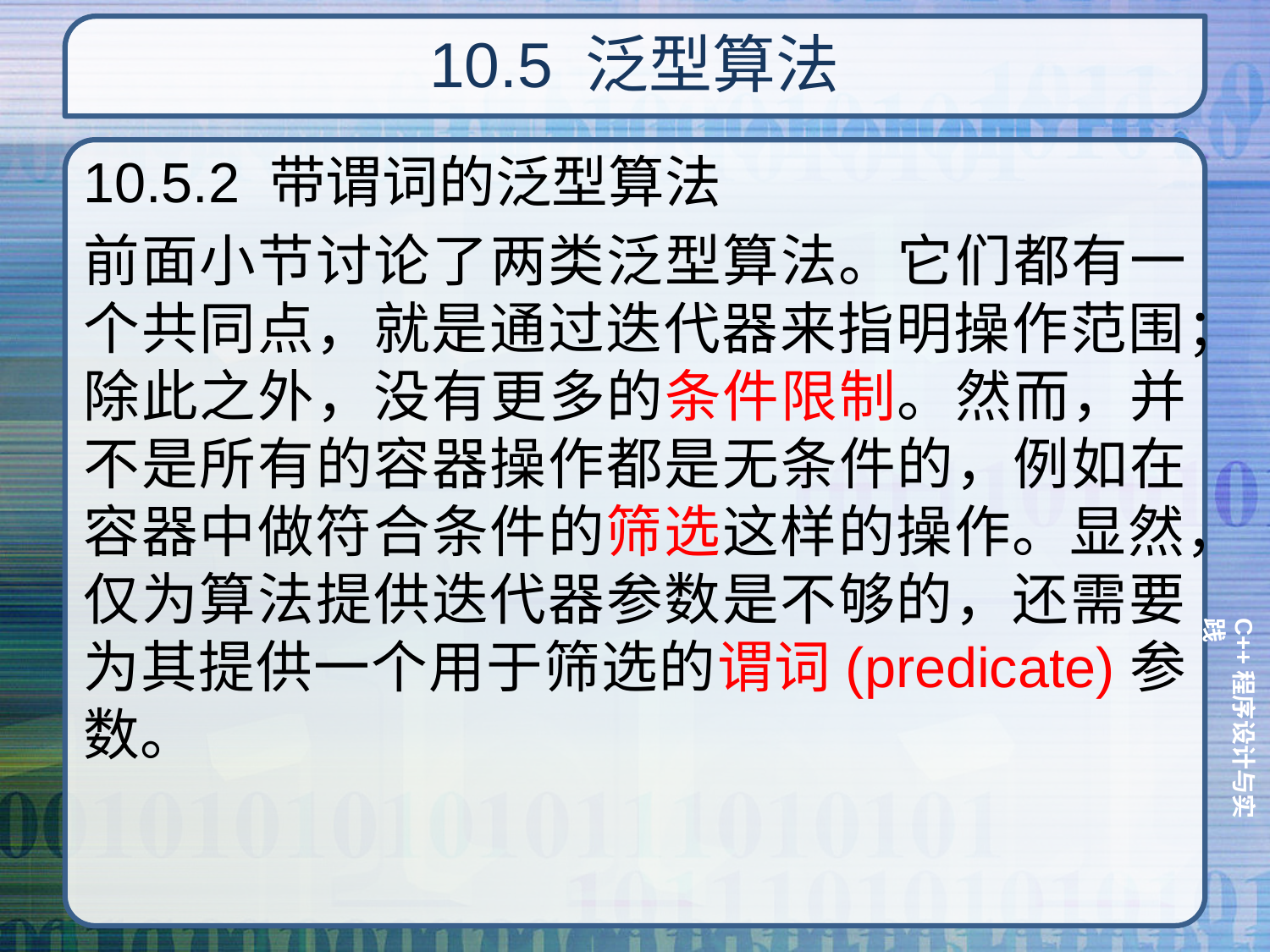

# 10.5 泛型算法
10.5.2 带谓词的泛型算法
前面小节讨论了两类泛型算法。它们都有一个共同点，就是通过迭代器来指明操作范围；除此之外，没有更多的条件限制。然而，并不是所有的容器操作都是无条件的，例如在容器中做符合条件的筛选这样的操作。显然，仅为算法提供迭代器参数是不够的，还需要为其提供一个用于筛选的谓词(predicate)参数。